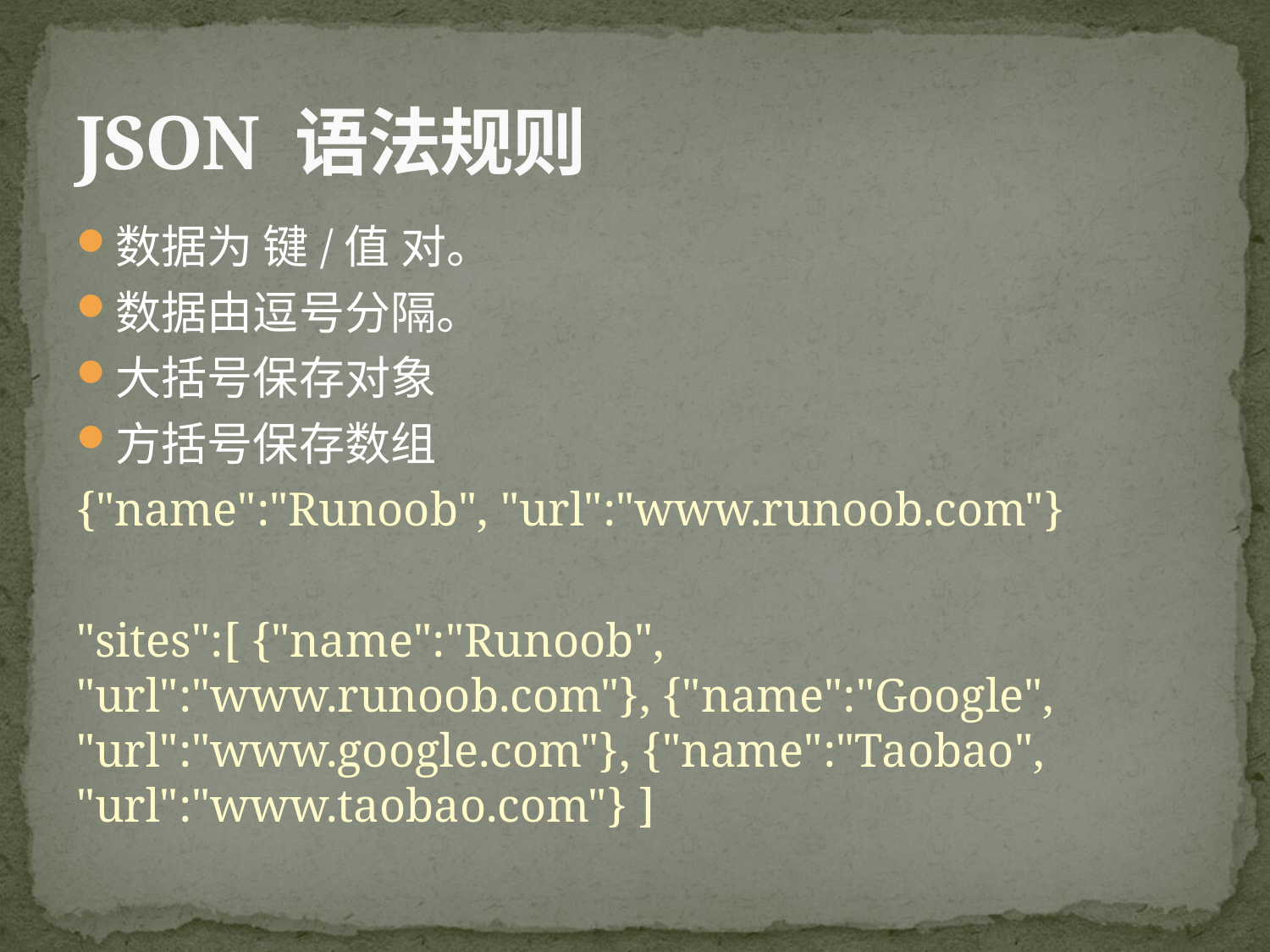

# JSON 语法规则
数据为 键/值 对。
数据由逗号分隔。
大括号保存对象
方括号保存数组
{"name":"Runoob", "url":"www.runoob.com"}

"sites":[ {"name":"Runoob", "url":"www.runoob.com"}, {"name":"Google", "url":"www.google.com"}, {"name":"Taobao", "url":"www.taobao.com"} ]